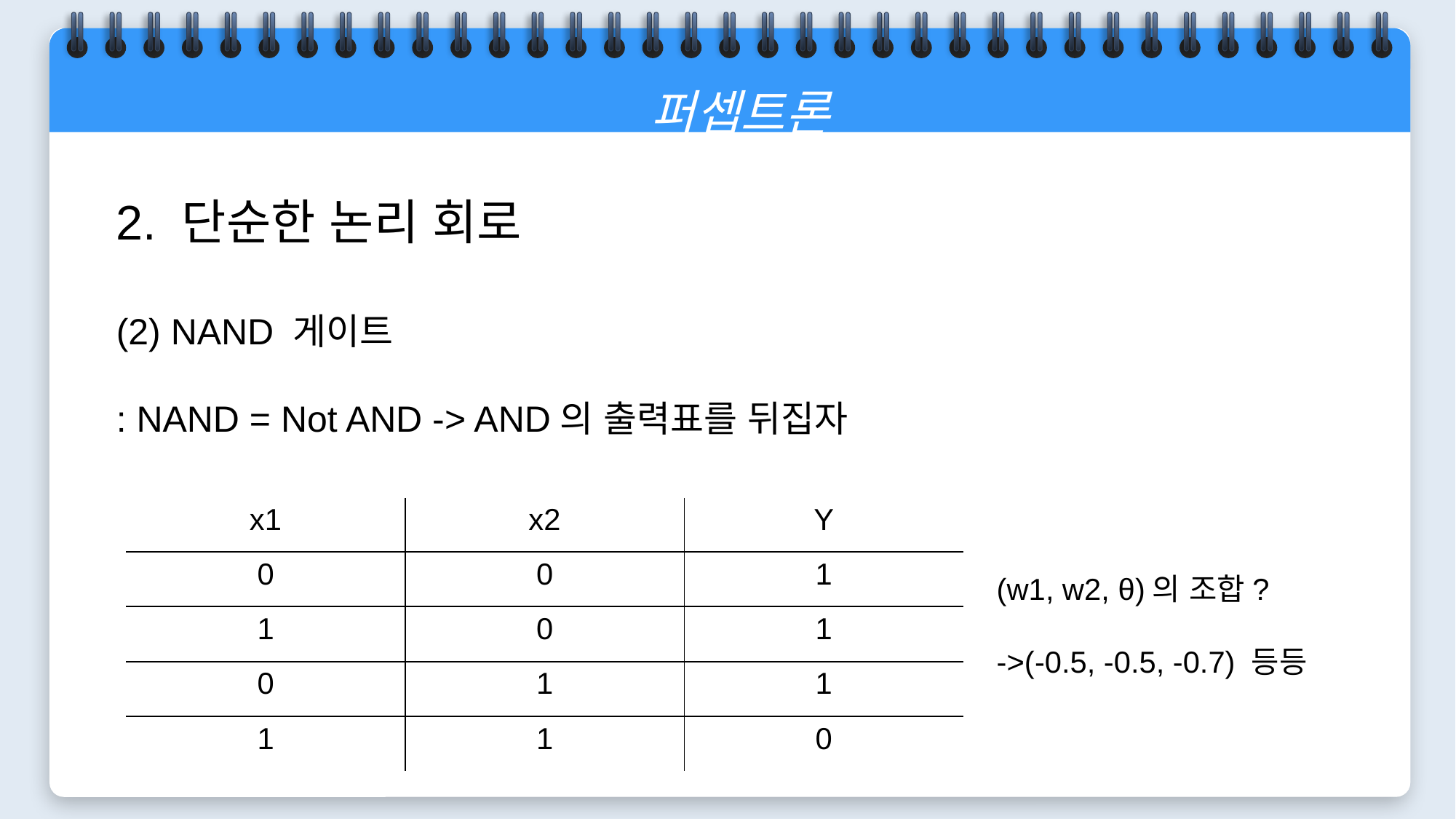

퍼셉트론
2. 단순한 논리 회로

(2) NAND 게이트

: NAND = Not AND -> AND의 출력표를 뒤집자
| x1 | x2 | Y |
| --- | --- | --- |
| 0 | 0 | 1 |
| 1 | 0 | 1 |
| 0 | 1 | 1 |
| 1 | 1 | 0 |
(w1, w2, θ)의 조합?

->(-0.5, -0.5, -0.7) 등등